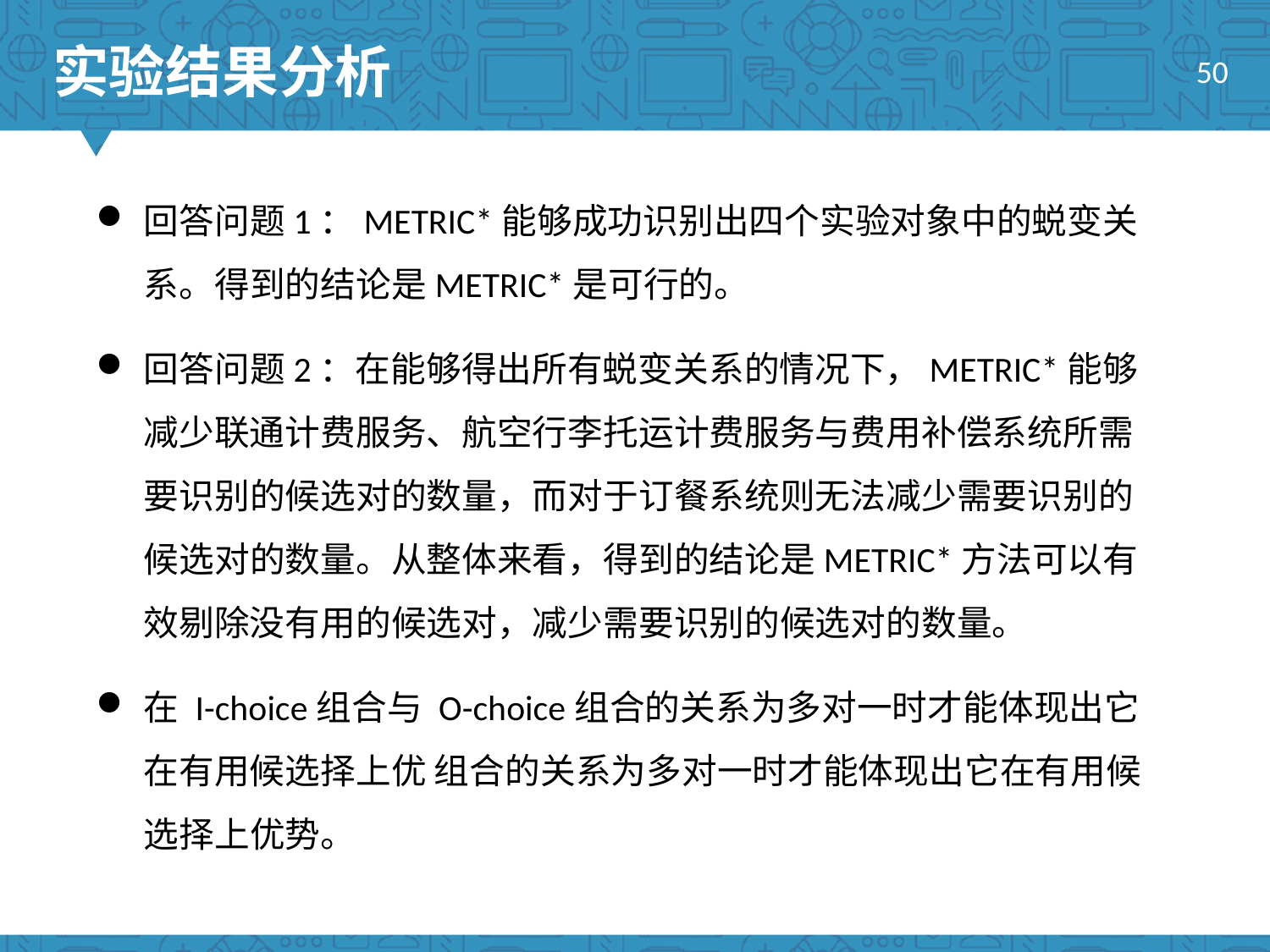

实验结果分析
50
回答问题1：METRIC*能够成功识别出四个实验对象中的蜕变关系。得到的结论是METRIC*是可行的。
回答问题2：在能够得出所有蜕变关系的情况下，METRIC*能够减少联通计费服务、航空行李托运计费服务与费用补偿系统所需要识别的候选对的数量，而对于订餐系统则无法减少需要识别的候选对的数量。从整体来看，得到的结论是METRIC*方法可以有效剔除没有用的候选对，减少需要识别的候选对的数量。
在 I-choice组合与 O-choice组合的关系为多对一时才能体现出它在有用候选择上优 组合的关系为多对一时才能体现出它在有用候选择上优势。